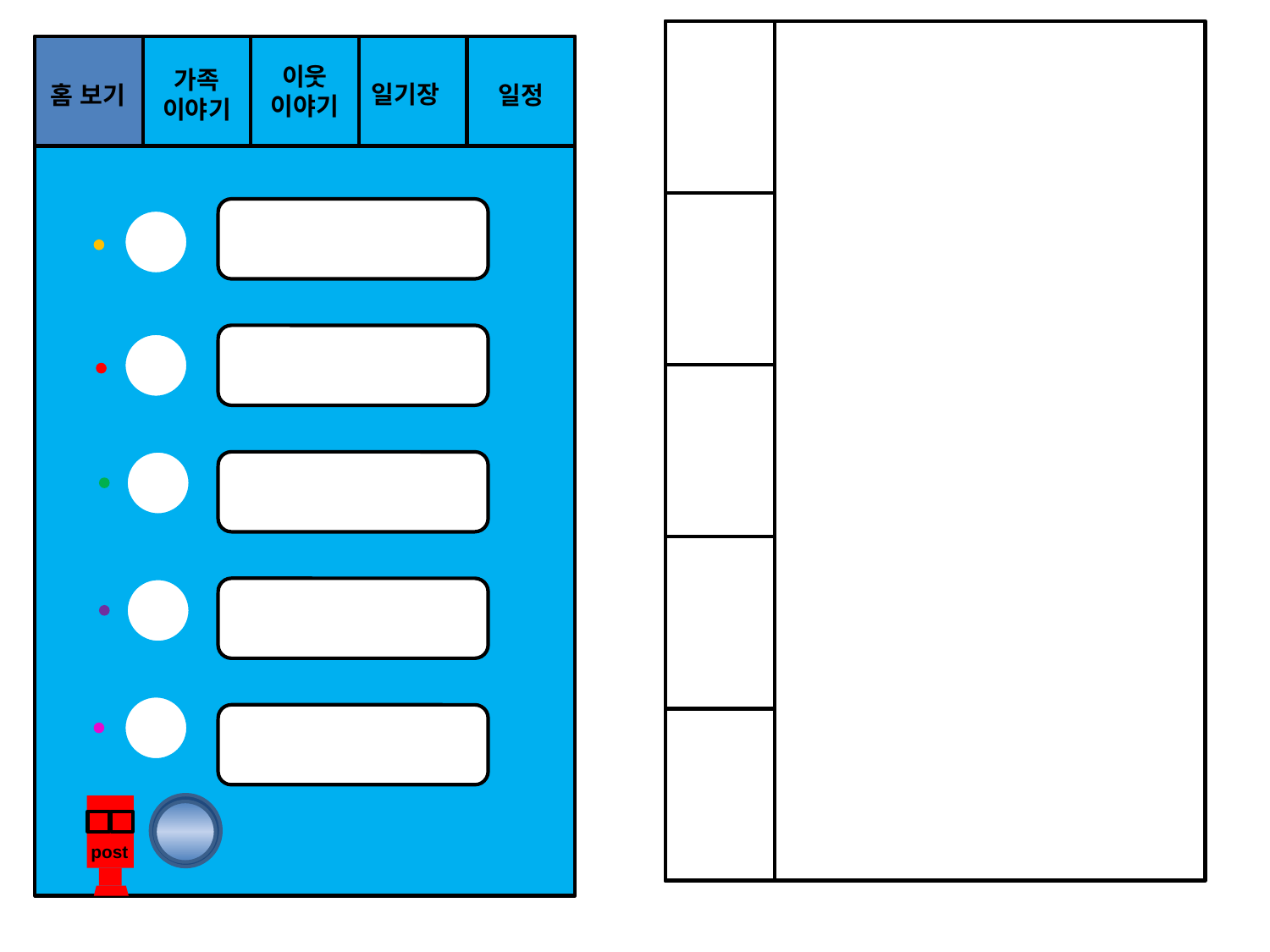

이웃
이야기
가족
이야기
일기장
홈 보기
일정

post